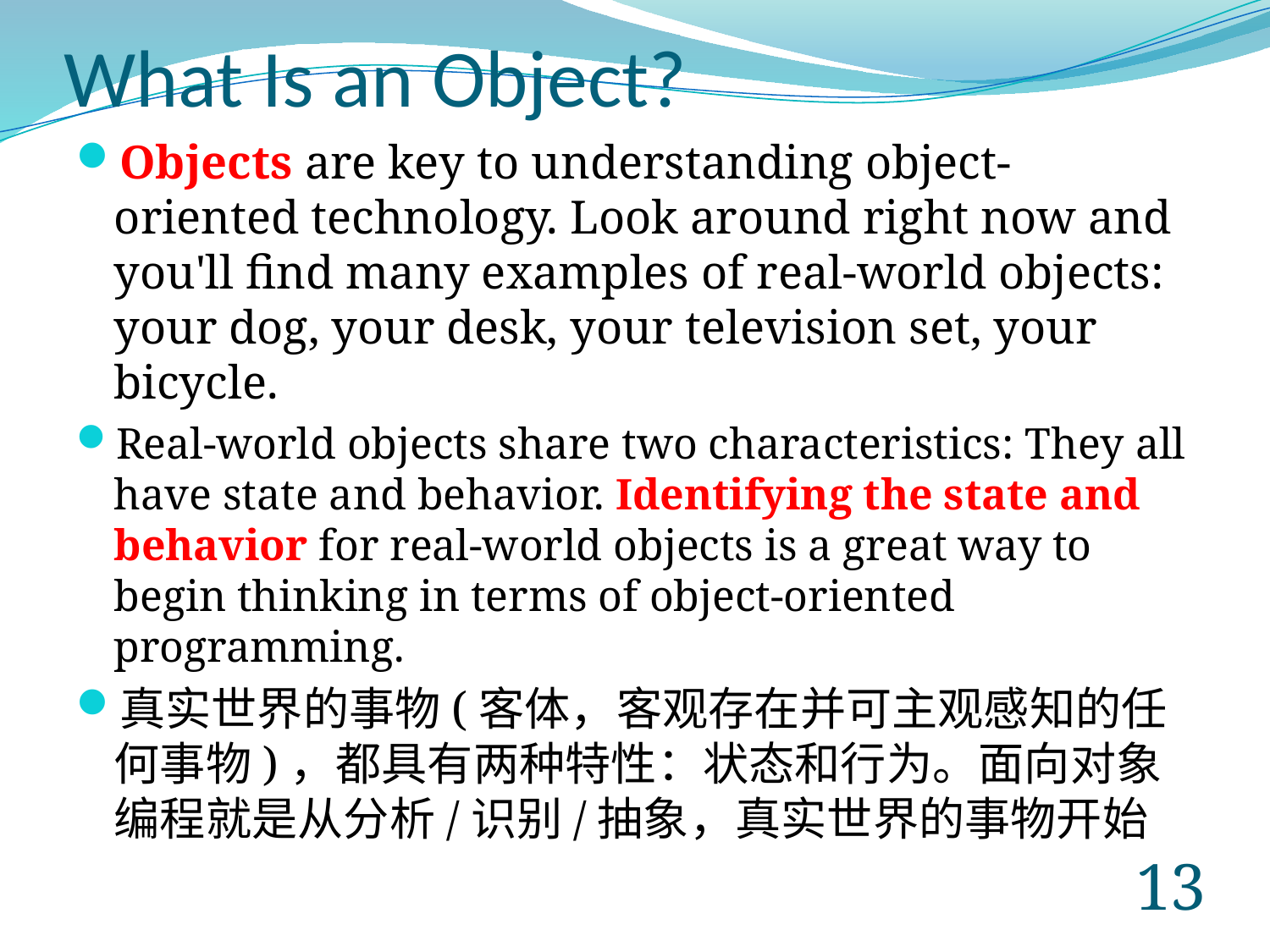

# What Is an Object?
Objects are key to understanding object-oriented technology. Look around right now and you'll find many examples of real-world objects: your dog, your desk, your television set, your bicycle.
Real-world objects share two characteristics: They all have state and behavior. Identifying the state and behavior for real-world objects is a great way to begin thinking in terms of object-oriented programming.
真实世界的事物(客体，客观存在并可主观感知的任何事物)，都具有两种特性：状态和行为。面向对象编程就是从分析/识别/抽象，真实世界的事物开始
13